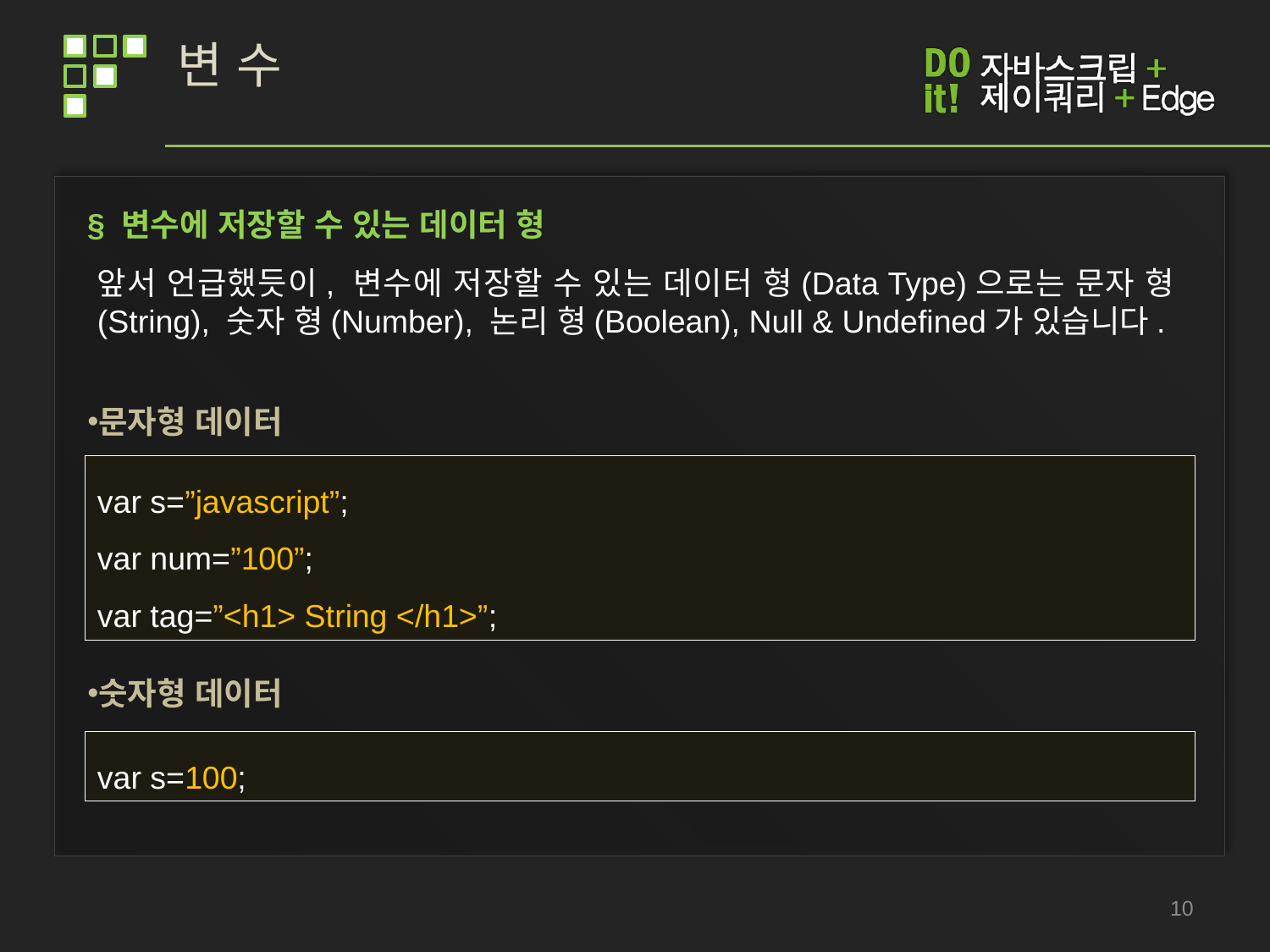

# 변 수
§ 변수에 저장할 수 있는 데이터 형
앞서 언급했듯이, 변수에 저장할 수 있는 데이터 형(Data Type)으로는 문자 형(String), 숫자 형(Number), 논리 형(Boolean), Null & Undefined가 있습니다.
문자형 데이터
var s=”javascript”;
var num=”100”;
var tag=”<h1> String </h1>”;
숫자형 데이터
var s=100;
10